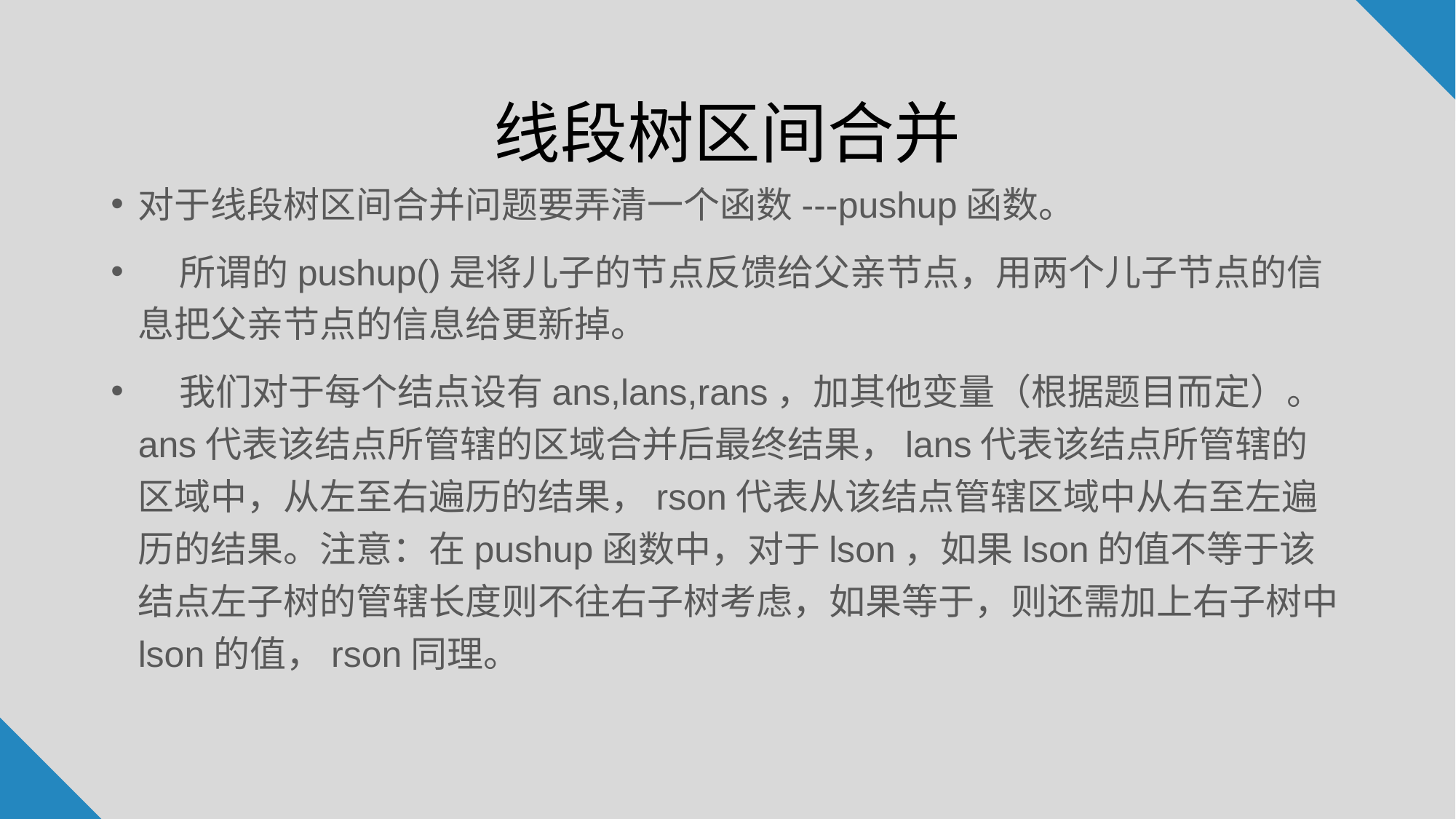

# 线段树区间合并
对于线段树区间合并问题要弄清一个函数---pushup函数。
    所谓的pushup()是将儿子的节点反馈给父亲节点，用两个儿子节点的信息把父亲节点的信息给更新掉。
    我们对于每个结点设有ans,lans,rans，加其他变量（根据题目而定）。ans代表该结点所管辖的区域合并后最终结果，lans代表该结点所管辖的区域中，从左至右遍历的结果，rson代表从该结点管辖区域中从右至左遍历的结果。注意：在pushup函数中，对于lson，如果lson的值不等于该结点左子树的管辖长度则不往右子树考虑，如果等于，则还需加上右子树中lson的值，rson同理。